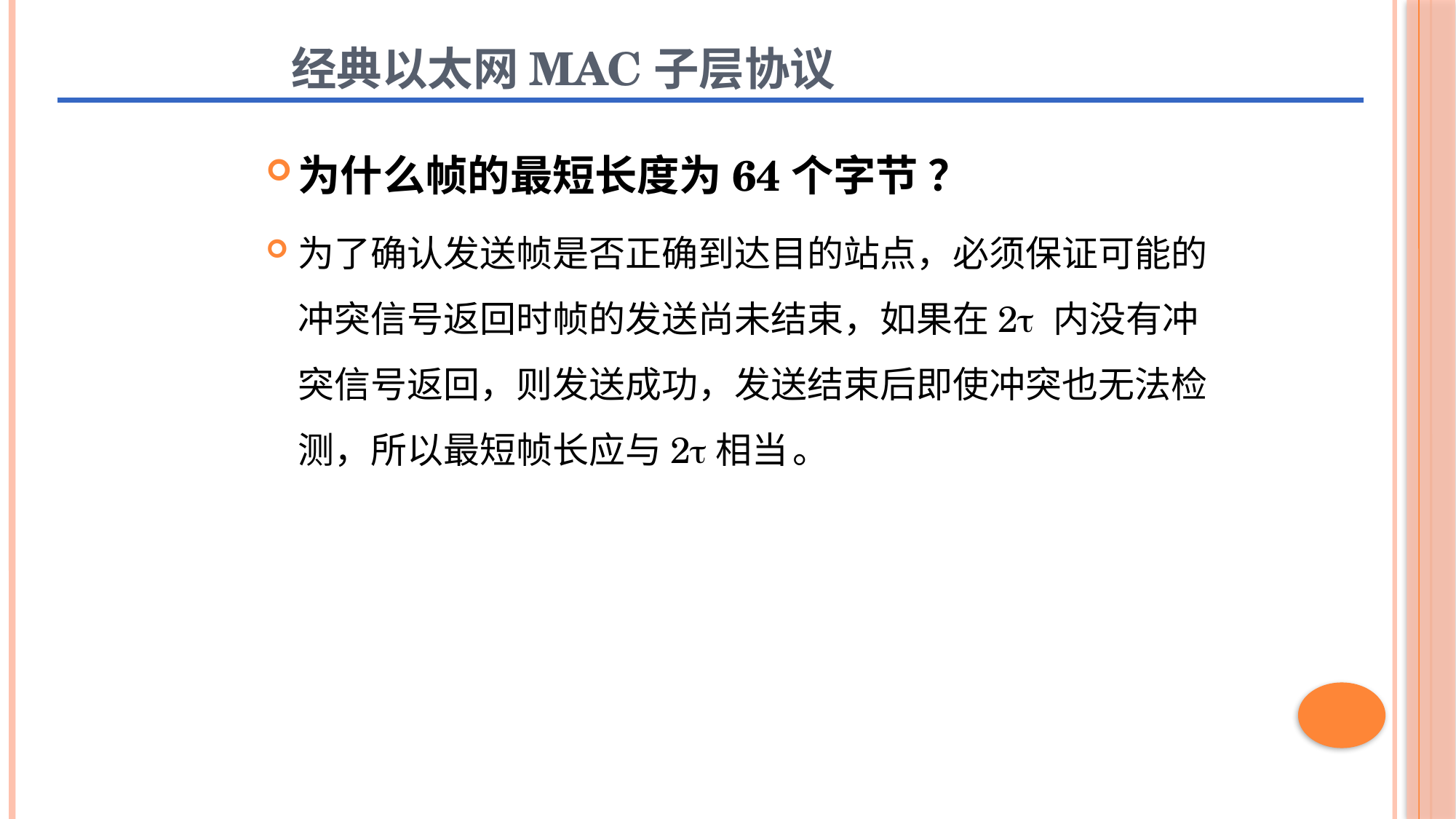

经典以太网MAC子层协议
为什么帧的最短长度为64个字节 ？
为了确认发送帧是否正确到达目的站点，必须保证可能的冲突信号返回时帧的发送尚未结束，如果在2τ 内没有冲突信号返回，则发送成功，发送结束后即使冲突也无法检测，所以最短帧长应与2τ相当 。